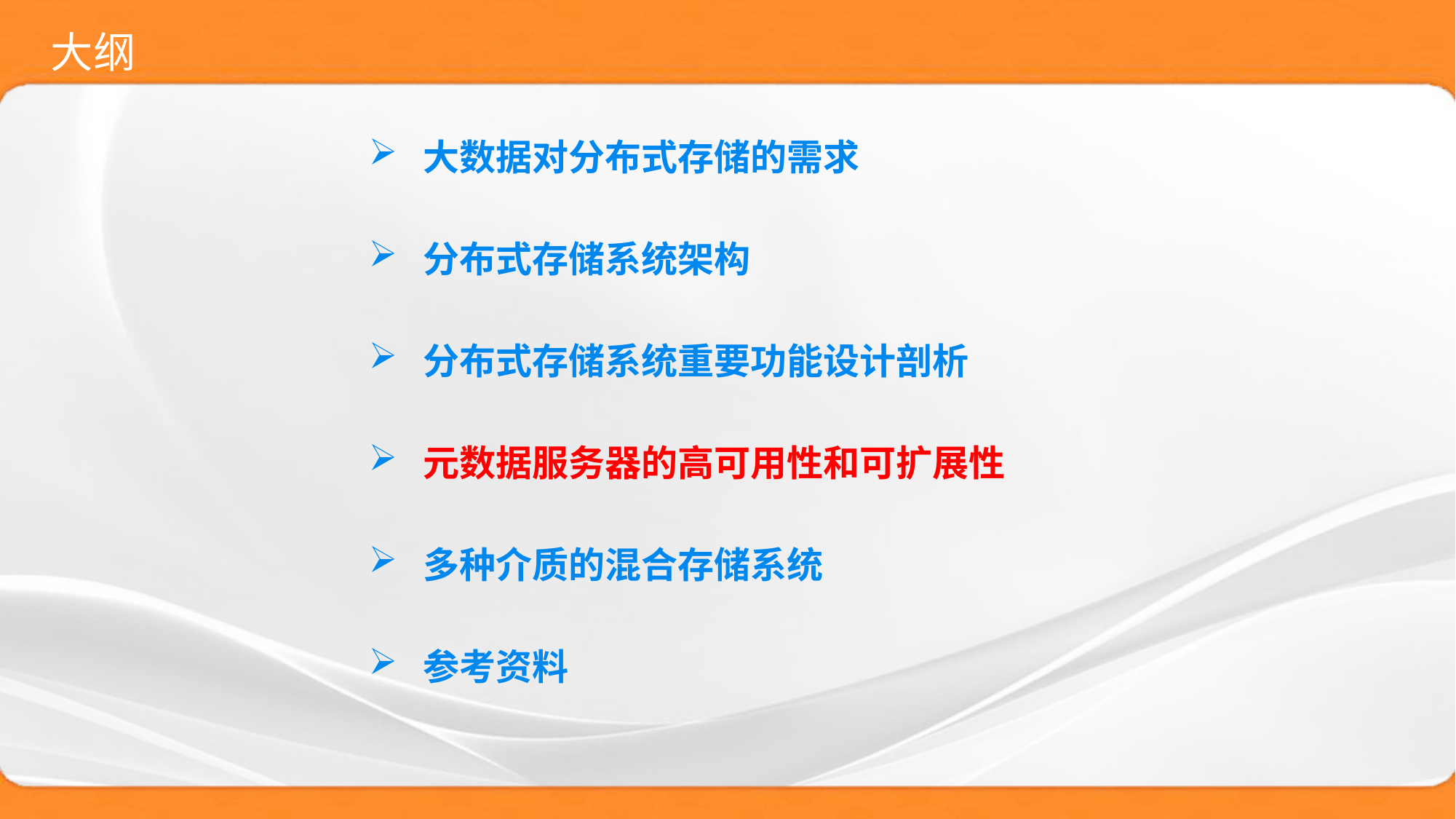

# 大纲
大数据对分布式存储的需求

分布式存储系统架构

分布式存储系统重要功能设计剖析

元数据服务器的高可用性和可扩展性

多种介质的混合存储系统

参考资料